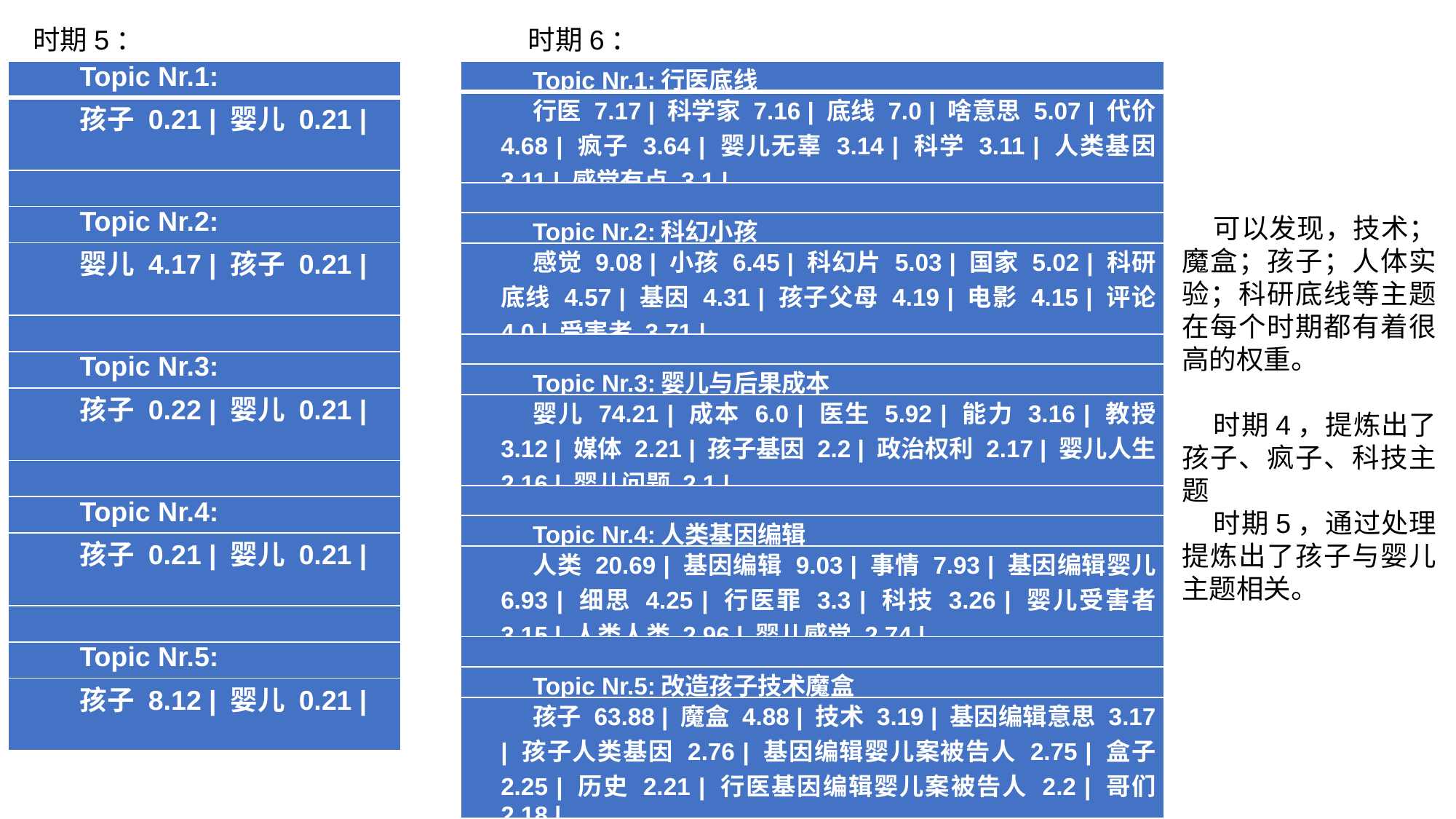

时期5：
时期6：
| Topic Nr.1: |
| --- |
| 孩子 0.21 | 婴儿 0.21 | |
|  |
| Topic Nr.2: |
| 婴儿 4.17 | 孩子 0.21 | |
|  |
| Topic Nr.3: |
| 孩子 0.22 | 婴儿 0.21 | |
|  |
| Topic Nr.4: |
| 孩子 0.21 | 婴儿 0.21 | |
|  |
| Topic Nr.5: |
| 孩子 8.12 | 婴儿 0.21 | |
| Topic Nr.1:行医底线 |
| --- |
| 行医 7.17 | 科学家 7.16 | 底线 7.0 | 啥意思 5.07 | 代价 4.68 | 疯子 3.64 | 婴儿无辜 3.14 | 科学 3.11 | 人类基因 3.11 | 感觉有点 3.1 | |
|  |
| Topic Nr.2:科幻小孩 |
| 感觉 9.08 | 小孩 6.45 | 科幻片 5.03 | 国家 5.02 | 科研底线 4.57 | 基因 4.31 | 孩子父母 4.19 | 电影 4.15 | 评论 4.0 | 受害者 3.71 | |
|  |
| Topic Nr.3:婴儿与后果成本 |
| 婴儿 74.21 | 成本 6.0 | 医生 5.92 | 能力 3.16 | 教授 3.12 | 媒体 2.21 | 孩子基因 2.2 | 政治权利 2.17 | 婴儿人生 2.16 | 婴儿问题 2.1 | |
|  |
| Topic Nr.4:人类基因编辑 |
| 人类 20.69 | 基因编辑 9.03 | 事情 7.93 | 基因编辑婴儿 6.93 | 细思 4.25 | 行医罪 3.3 | 科技 3.26 | 婴儿受害者 3.15 | 人类人类 2.96 | 婴儿感觉 2.74 | |
|  |
| Topic Nr.5:改造孩子技术魔盒 |
| 孩子 63.88 | 魔盒 4.88 | 技术 3.19 | 基因编辑意思 3.17 | 孩子人类基因 2.76 | 基因编辑婴儿案被告人 2.75 | 盒子 2.25 | 历史 2.21 | 行医基因编辑婴儿案被告人 2.2 | 哥们 2.18 | |
可以发现，技术；魔盒；孩子；人体实验；科研底线等主题在每个时期都有着很高的权重。

时期4，提炼出了孩子、疯子、科技主题
时期5，通过处理提炼出了孩子与婴儿主题相关。